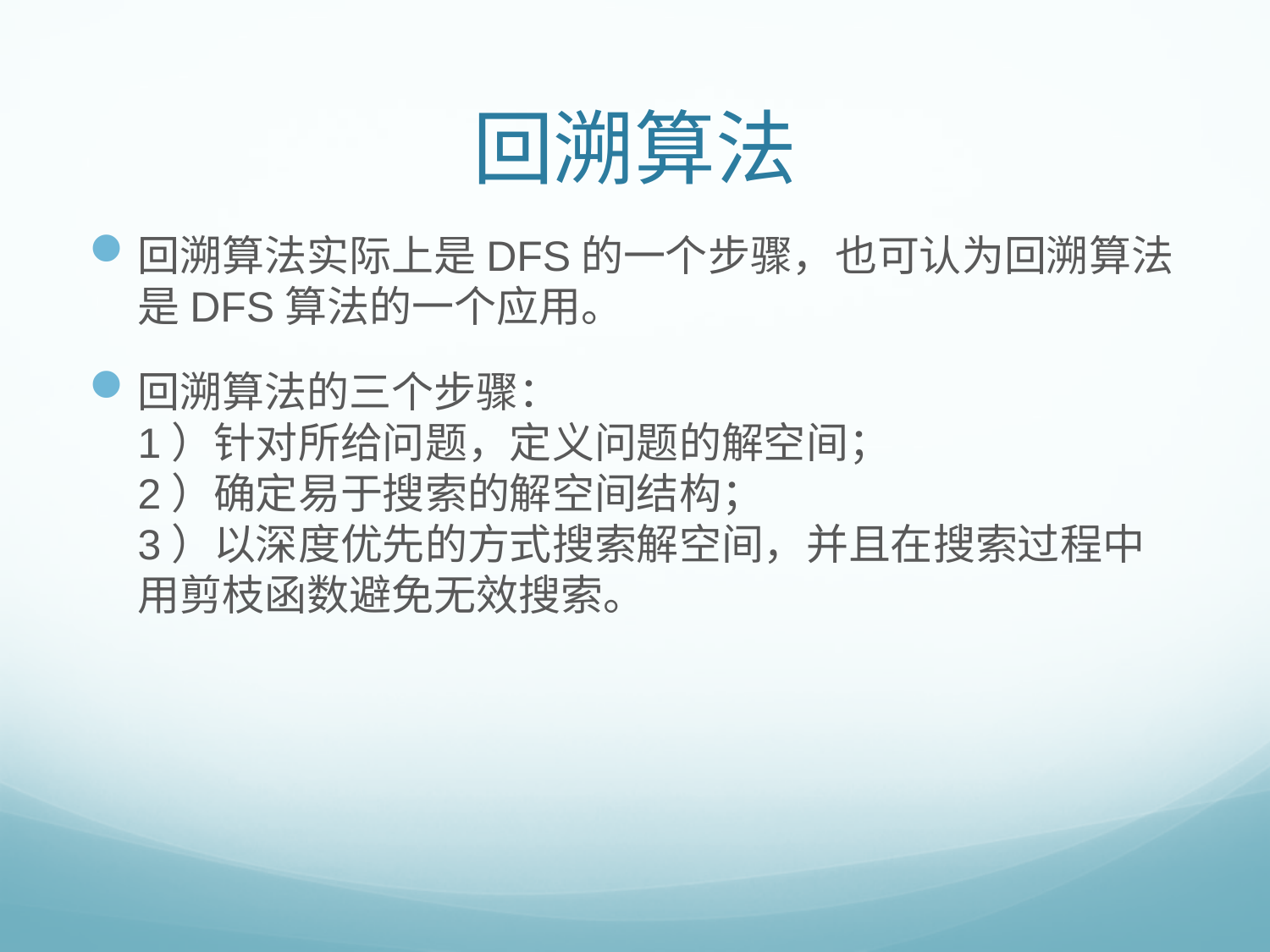

# 回溯算法
回溯算法实际上是DFS的一个步骤，也可认为回溯算法是DFS算法的一个应用。
回溯算法的三个步骤：
1）针对所给问题，定义问题的解空间；
2）确定易于搜索的解空间结构；
3）以深度优先的方式搜索解空间，并且在搜索过程中用剪枝函数避免无效搜索。